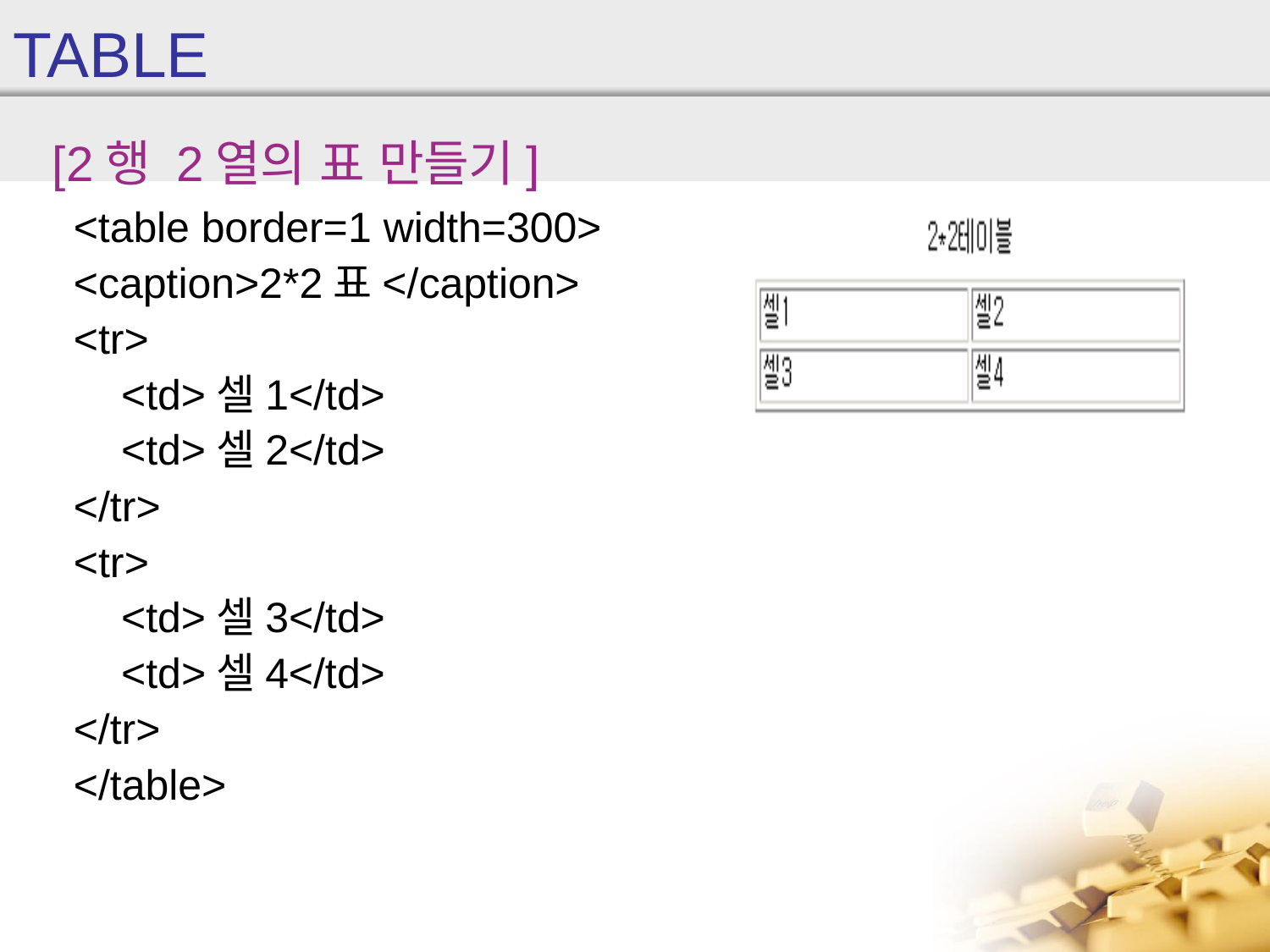

# TABLE
[2행 2열의 표 만들기]
<table border=1 width=300>
<caption>2*2표</caption>
<tr>
<td>셀1</td>
<td>셀2</td>
</tr>
<tr>
<td>셀3</td>
<td>셀4</td>
</tr>
</table>